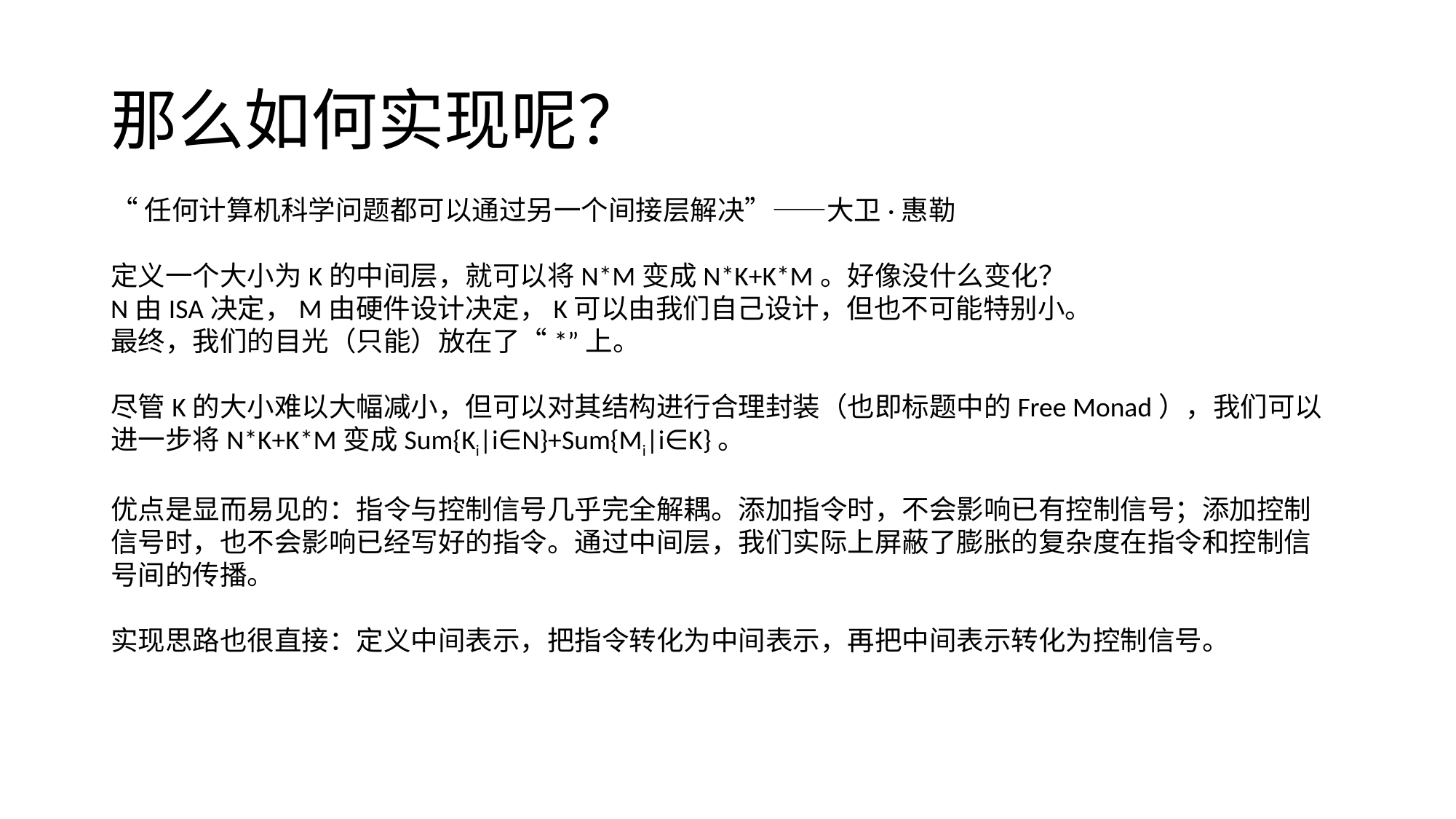

# 那么如何实现呢？
“任何计算机科学问题都可以通过另一个间接层解决”——大卫·惠勒

定义一个大小为K的中间层，就可以将N*M变成N*K+K*M。好像没什么变化？
N由ISA决定，M由硬件设计决定，K可以由我们自己设计，但也不可能特别小。
最终，我们的目光（只能）放在了“*”上。

尽管K的大小难以大幅减小，但可以对其结构进行合理封装（也即标题中的Free Monad），我们可以进一步将N*K+K*M变成Sum{Ki|i∈N}+Sum{Mi|i∈K}。

优点是显而易见的：指令与控制信号几乎完全解耦。添加指令时，不会影响已有控制信号；添加控制信号时，也不会影响已经写好的指令。通过中间层，我们实际上屏蔽了膨胀的复杂度在指令和控制信号间的传播。

实现思路也很直接：定义中间表示，把指令转化为中间表示，再把中间表示转化为控制信号。